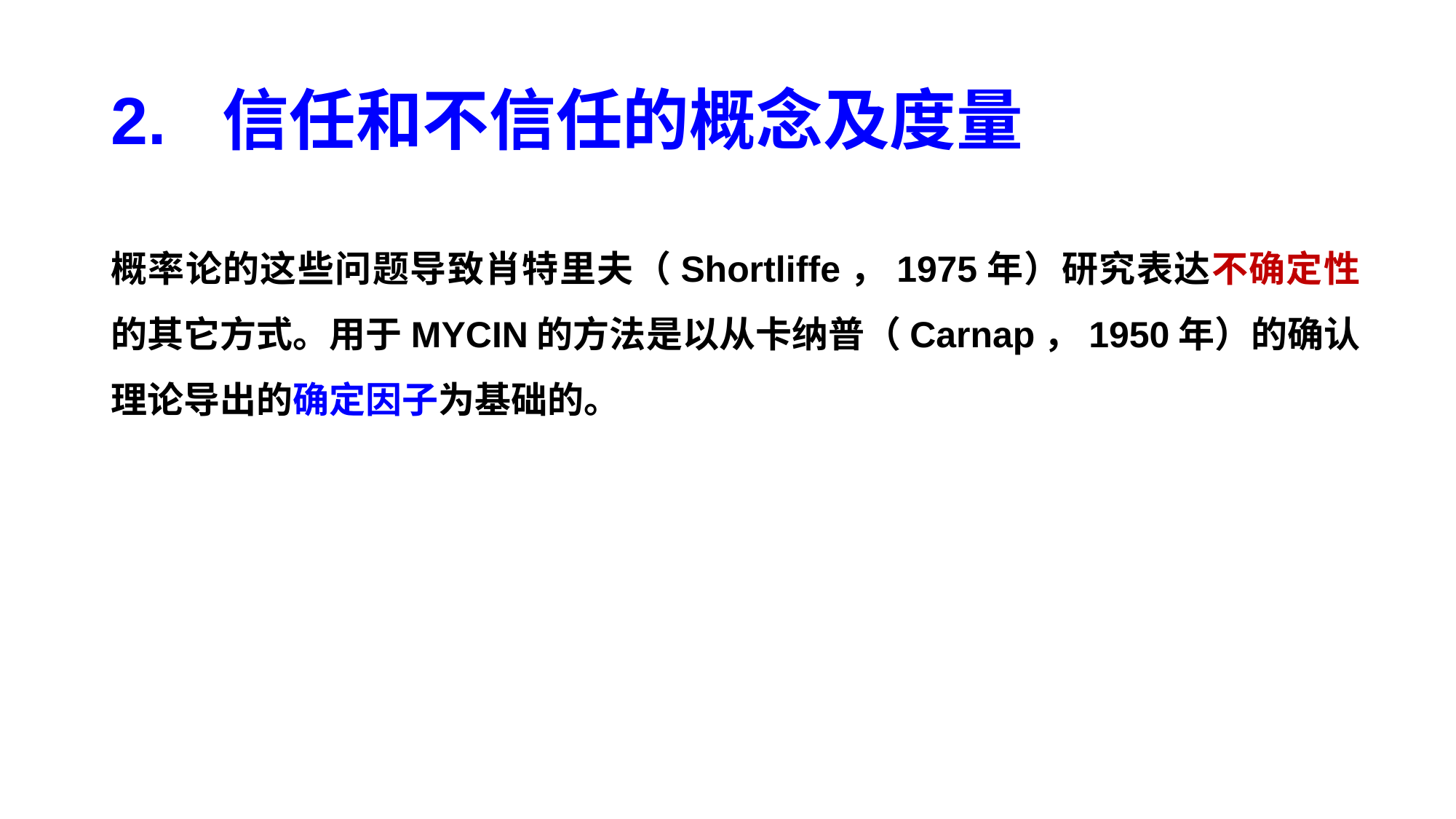

# 2. 信任和不信任的概念及度量

概率论的这些问题导致肖特里夫（Shortliffe，1975年）研究表达不确定性的其它方式。用于MYCIN的方法是以从卡纳普（Carnap，1950年）的确认理论导出的确定因子为基础的。